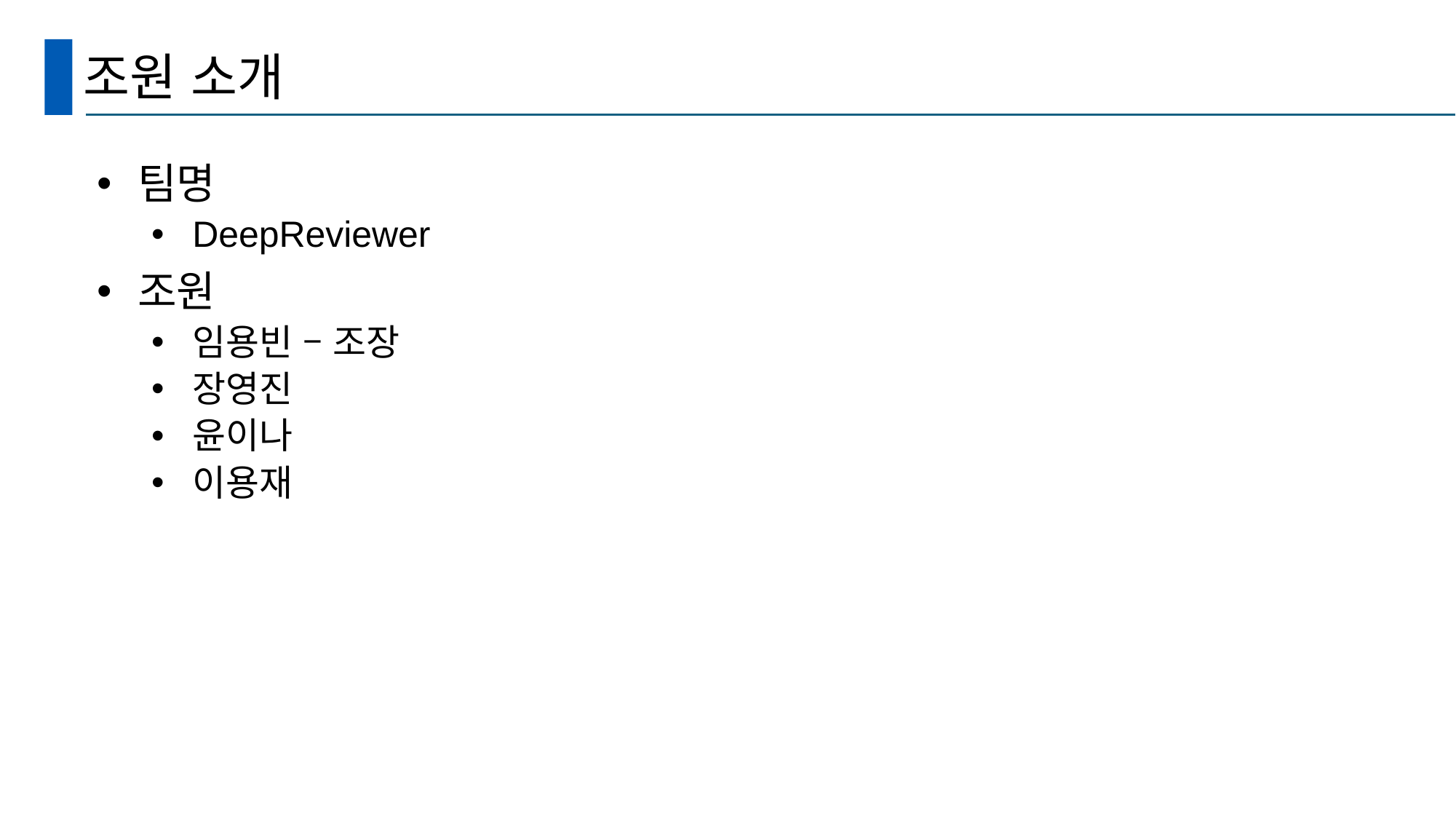

# 조원 소개
팀명
DeepReviewer
조원
임용빈 – 조장
장영진
윤이나
이용재